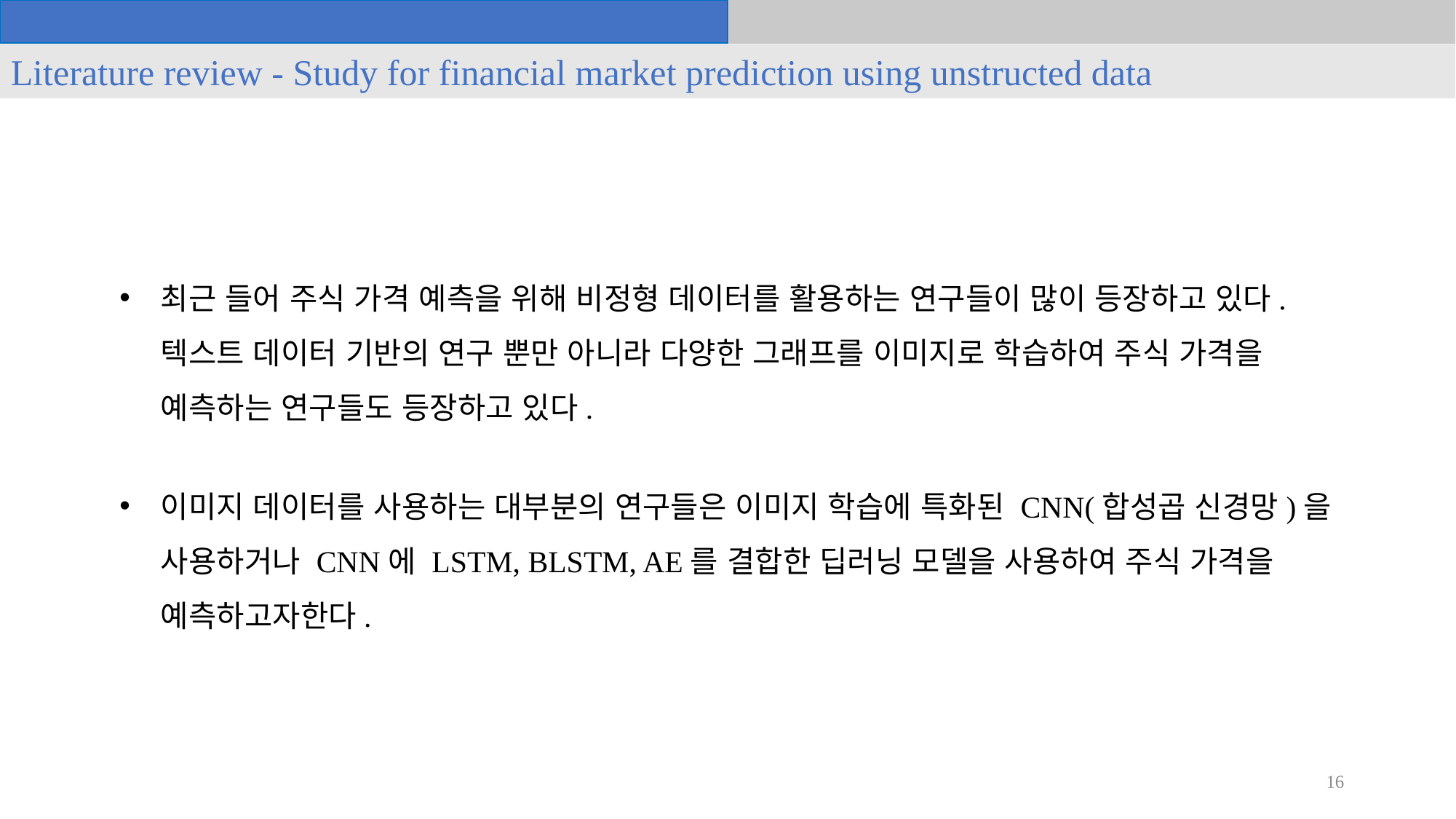

Literature review - Study for financial market prediction using unstructed data
최근 들어 주식 가격 예측을 위해 비정형 데이터를 활용하는 연구들이 많이 등장하고 있다. 텍스트 데이터 기반의 연구 뿐만 아니라 다양한 그래프를 이미지로 학습하여 주식 가격을 예측하는 연구들도 등장하고 있다.
이미지 데이터를 사용하는 대부분의 연구들은 이미지 학습에 특화된 CNN(합성곱 신경망)을 사용하거나 CNN에 LSTM, BLSTM, AE를 결합한 딥러닝 모델을 사용하여 주식 가격을 예측하고자한다.
16